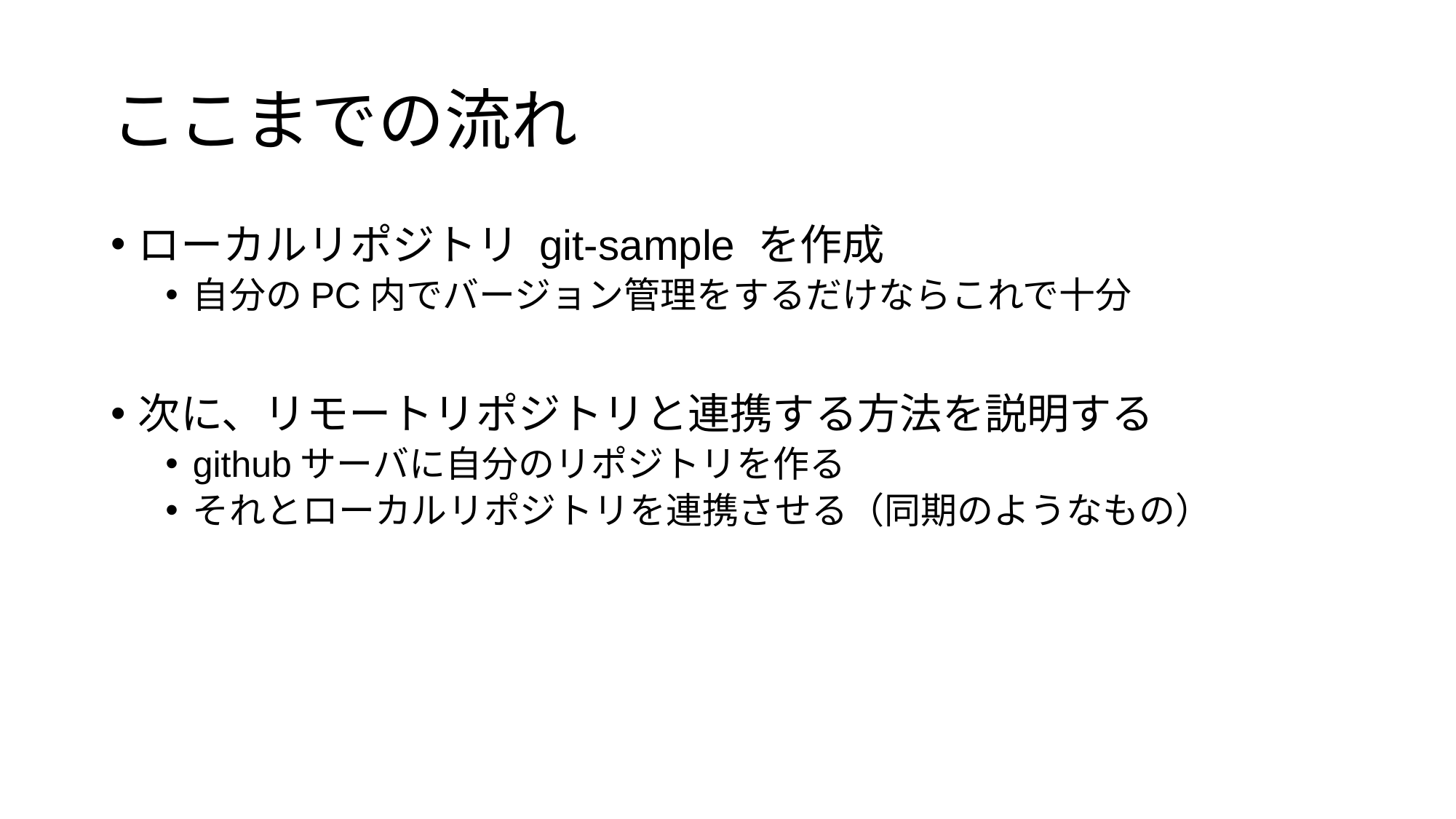

# ここまでの流れ
ローカルリポジトリ git-sample を作成
自分のPC内でバージョン管理をするだけならこれで十分

次に、リモートリポジトリと連携する方法を説明する
githubサーバに自分のリポジトリを作る
それとローカルリポジトリを連携させる（同期のようなもの）